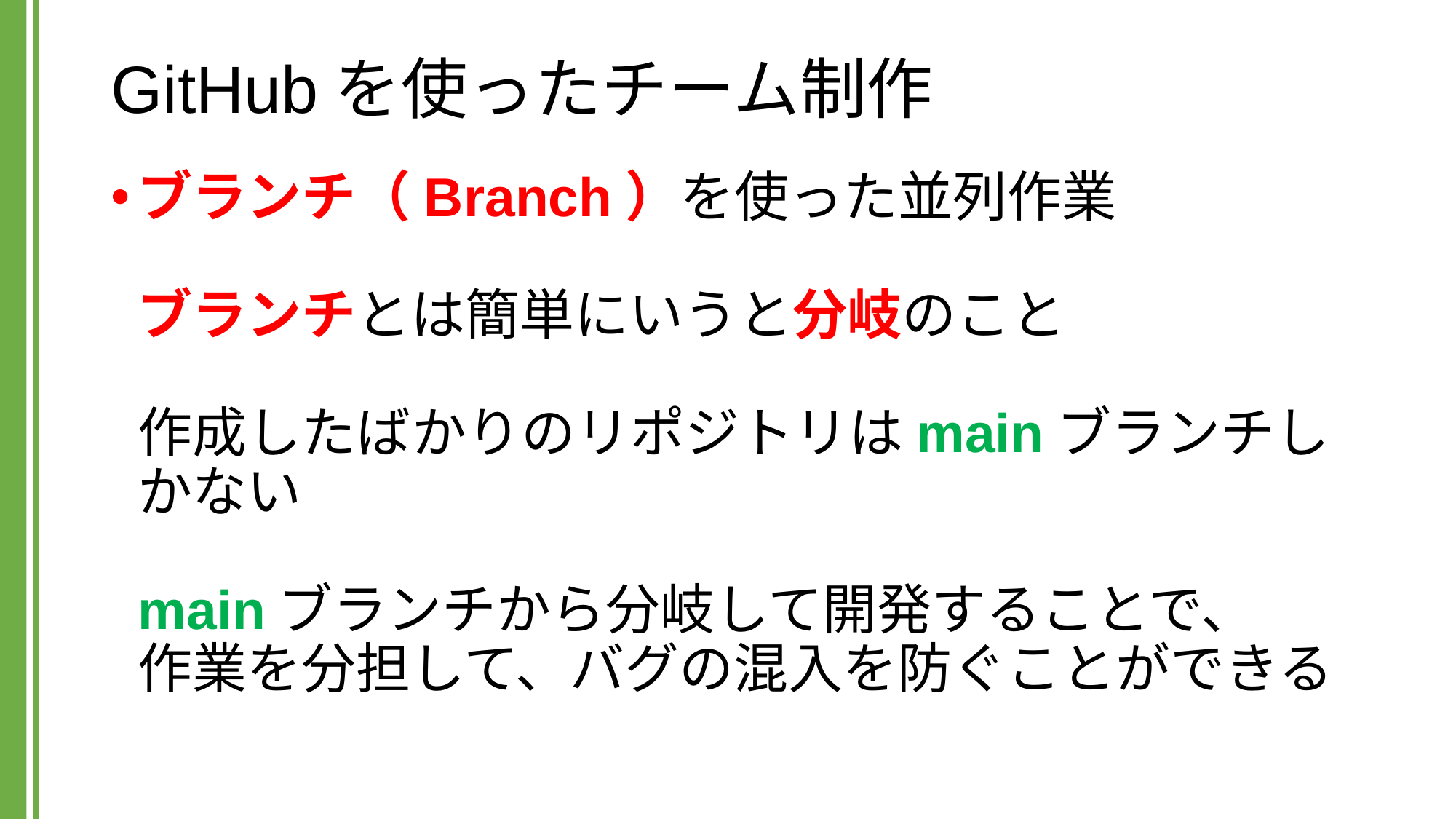

# GitHubを使ったチーム制作
ブランチ（Branch）を使った並列作業
ブランチとは簡単にいうと分岐のこと
作成したばかりのリポジトリはmainブランチしかない
mainブランチから分岐して開発することで、
作業を分担して、バグの混入を防ぐことができる